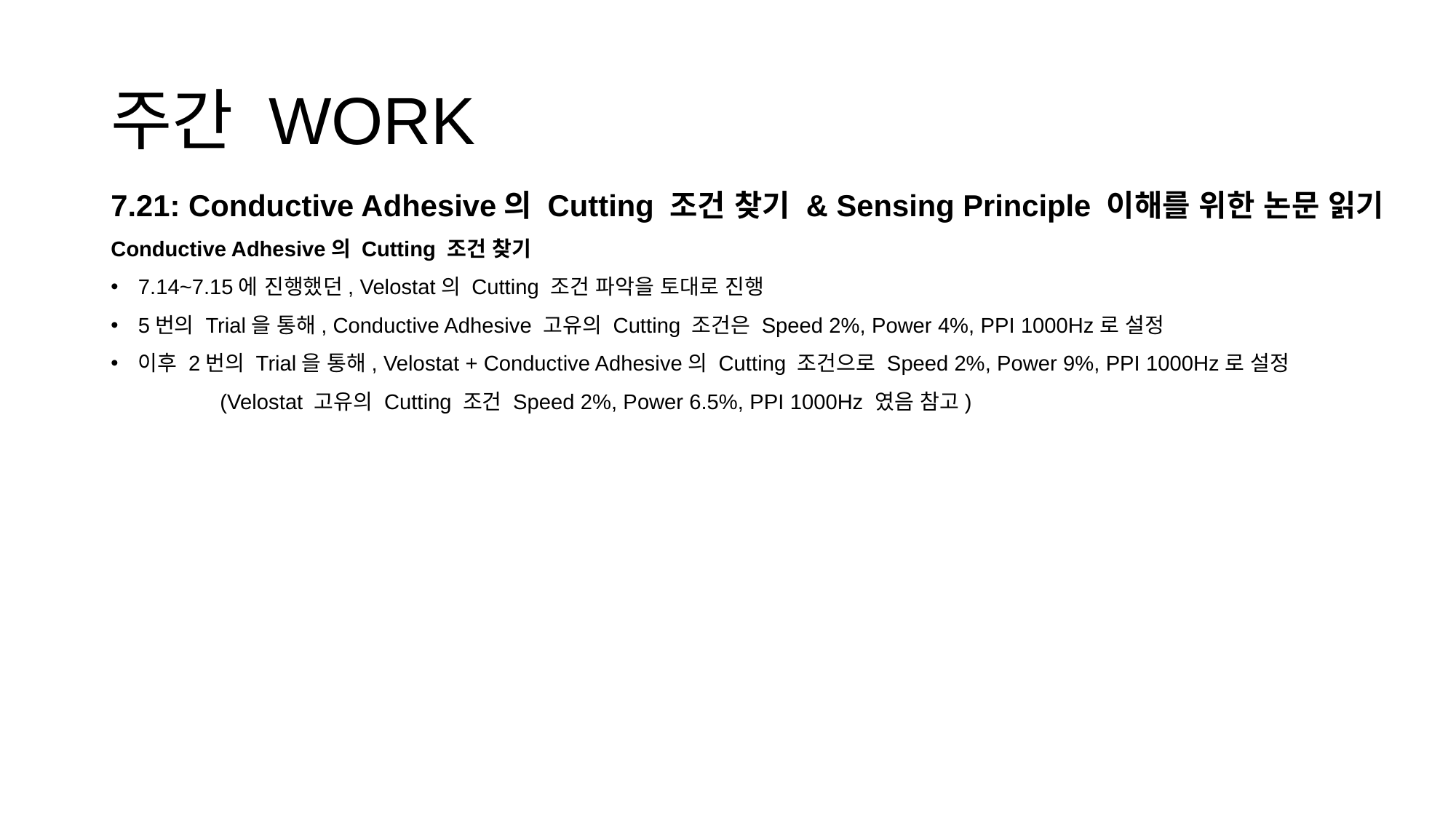

# 주간 WORK
7.21: Conductive Adhesive의 Cutting 조건 찾기 & Sensing Principle 이해를 위한 논문 읽기
Conductive Adhesive의 Cutting 조건 찾기
7.14~7.15에 진행했던, Velostat의 Cutting 조건 파악을 토대로 진행
5번의 Trial을 통해, Conductive Adhesive 고유의 Cutting 조건은 Speed 2%, Power 4%, PPI 1000Hz로 설정
이후 2번의 Trial을 통해, Velostat + Conductive Adhesive의 Cutting 조건으로 Speed 2%, Power 9%, PPI 1000Hz로 설정
	(Velostat 고유의 Cutting 조건 Speed 2%, Power 6.5%, PPI 1000Hz 였음 참고)